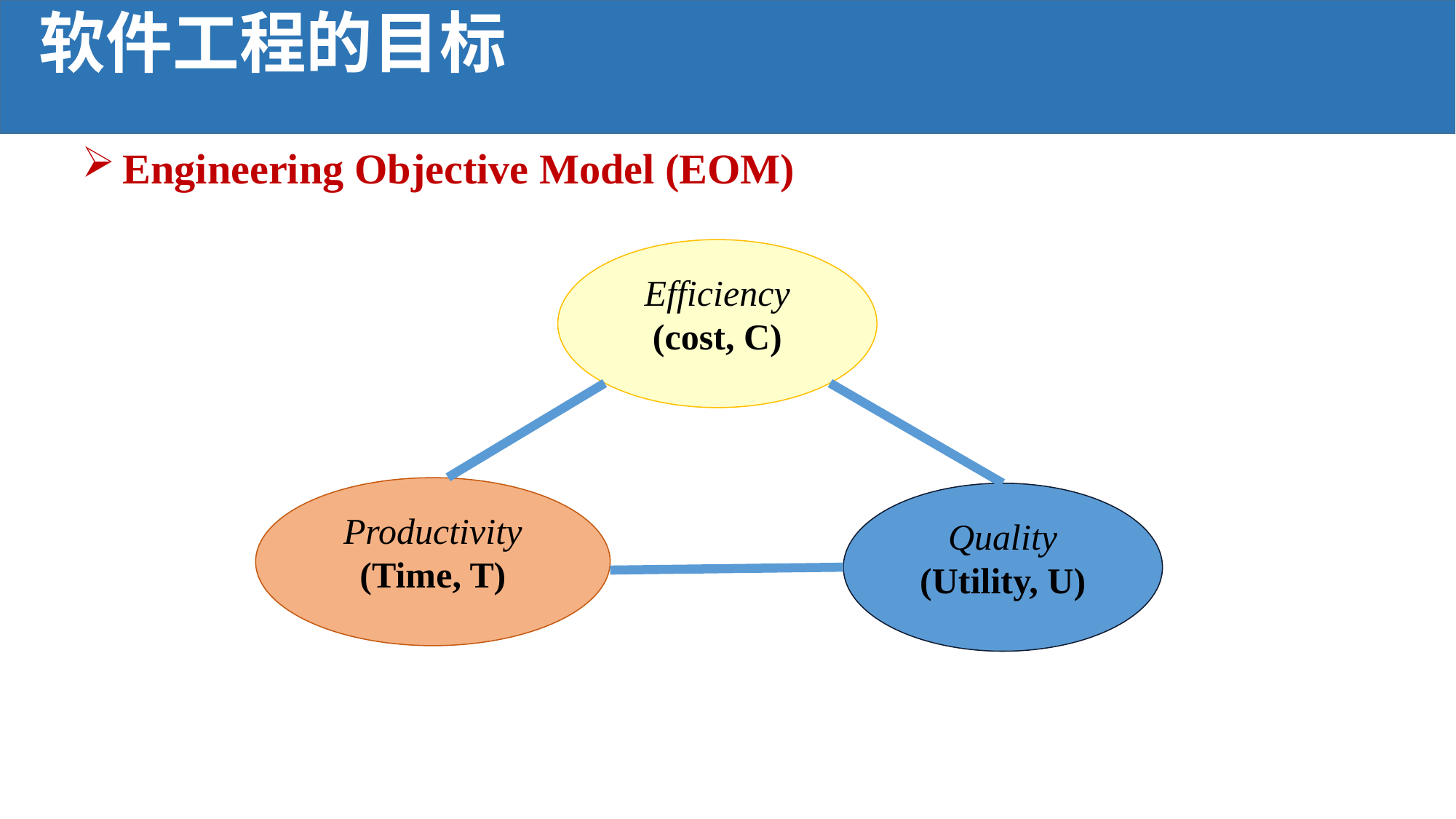

26
# 软件工程的目标
Engineering Objective Model (EOM)
Efficiency
(cost, C)
Productivity
(Time, T)
Quality
(Utility, U)